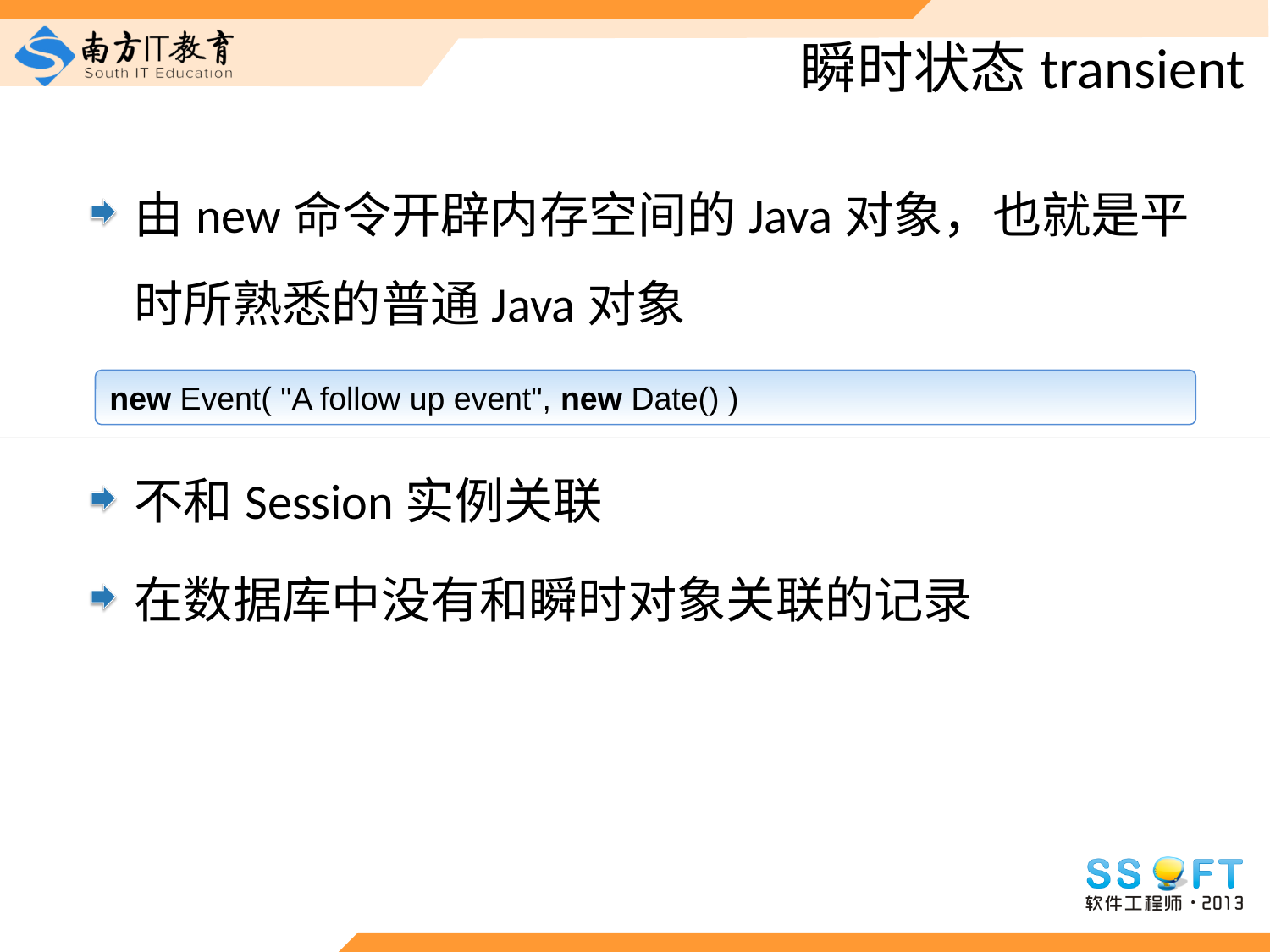

# 瞬时状态transient
由new命令开辟内存空间的Java对象，也就是平时所熟悉的普通Java对象

不和Session实例关联
在数据库中没有和瞬时对象关联的记录

new Event( "A follow up event", new Date() )